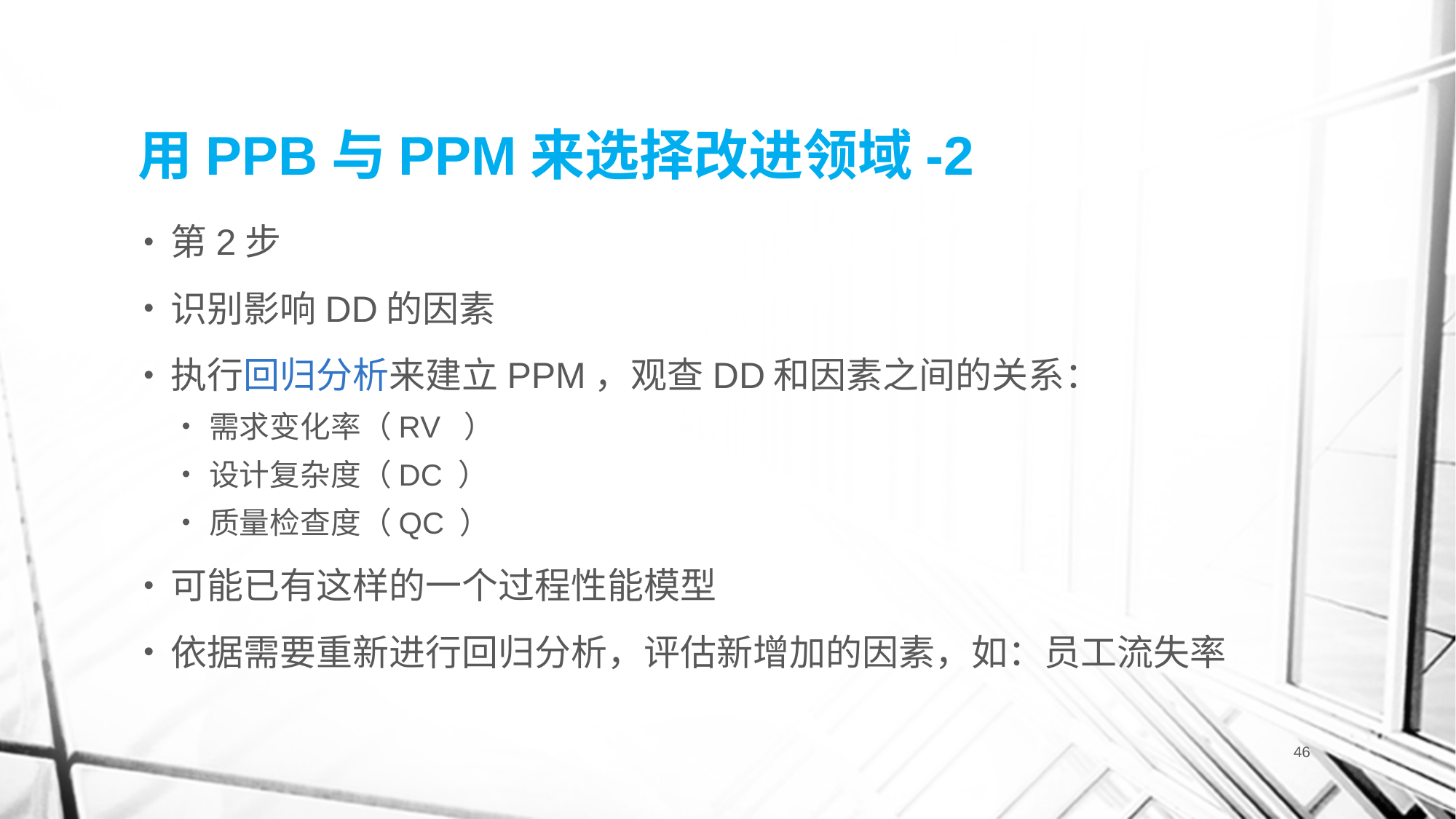

# 用PPB与PPM来选择改进领域-2
第2步
识别影响DD的因素
执行回归分析来建立PPM，观查DD和因素之间的关系：
需求变化率（RV  ）
设计复杂度（DC ）
质量检查度（QC ）
可能已有这样的一个过程性能模型
依据需要重新进行回归分析，评估新增加的因素，如：员工流失率
46